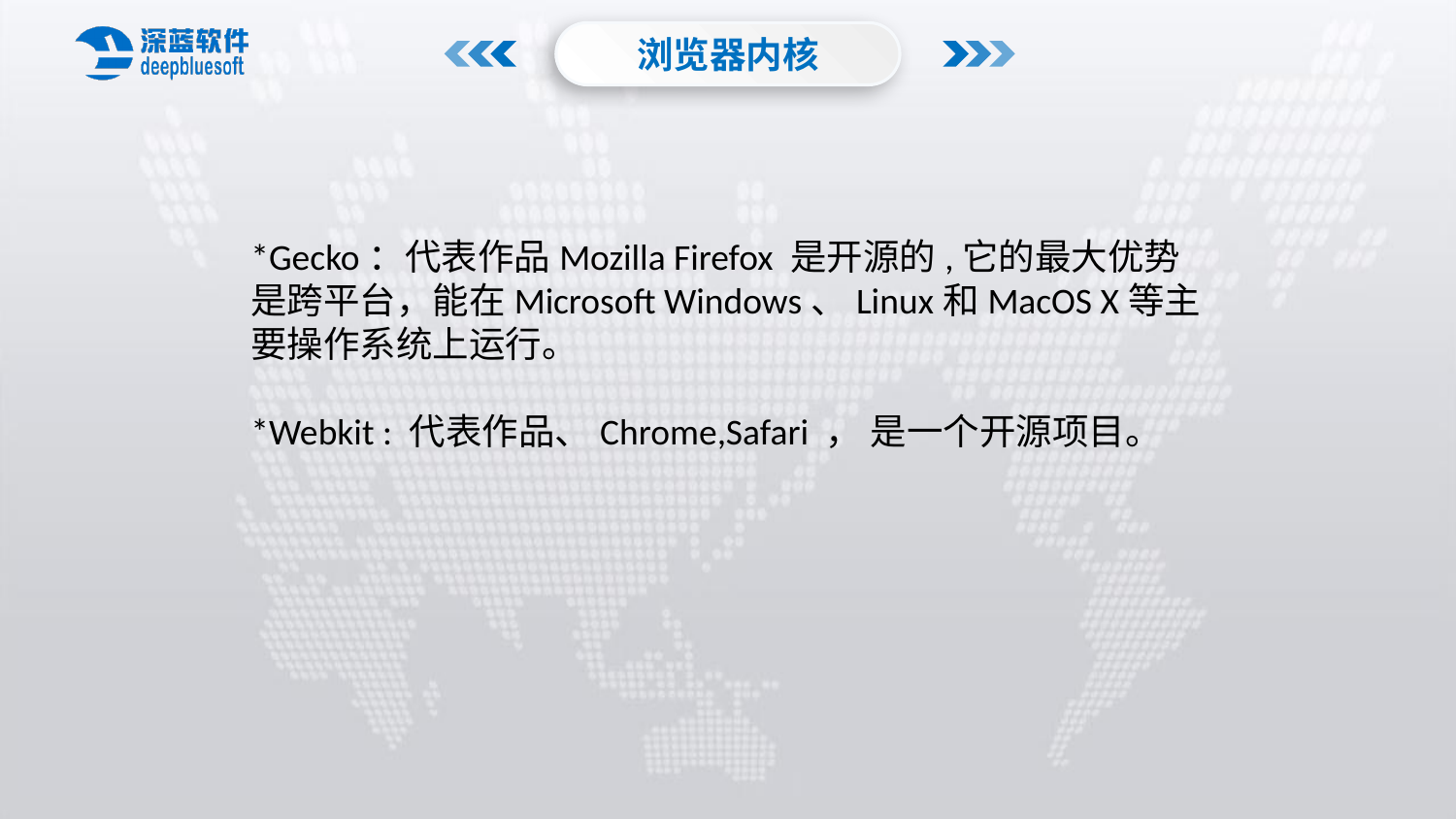

浏览器内核

*Gecko：代表作品Mozilla Firefox 是开源的,它的最大优势是跨平台，能在Microsoft Windows、Linux和MacOS X等主要操作系统上运行。

*Webkit : 代表作品、Chrome,Safari ， 是一个开源项目。